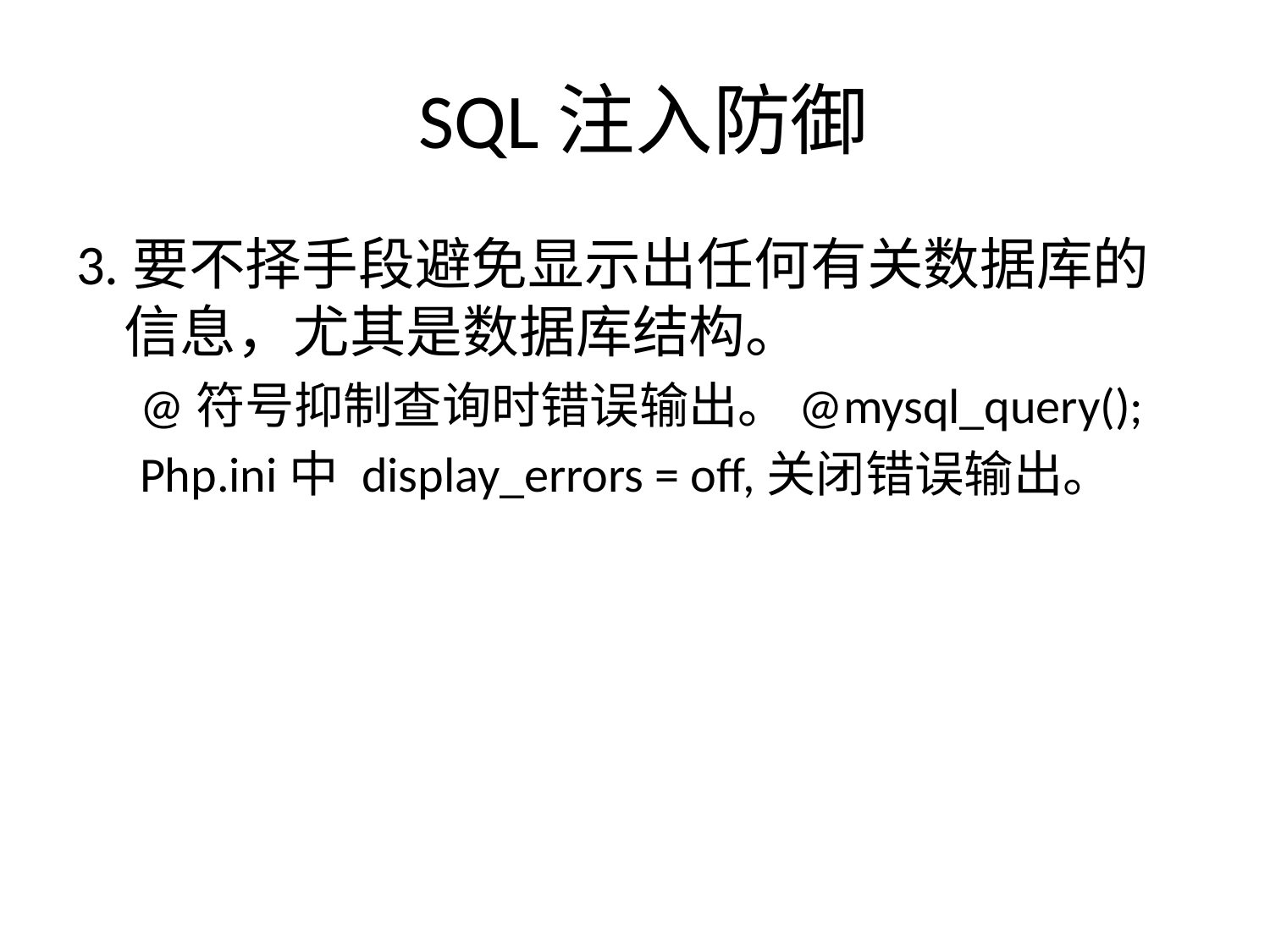

# SQL注入防御
3.要不择手段避免显示出任何有关数据库的信息，尤其是数据库结构。
@符号抑制查询时错误输出。@mysql_query();
Php.ini中 display_errors = off,关闭错误输出。